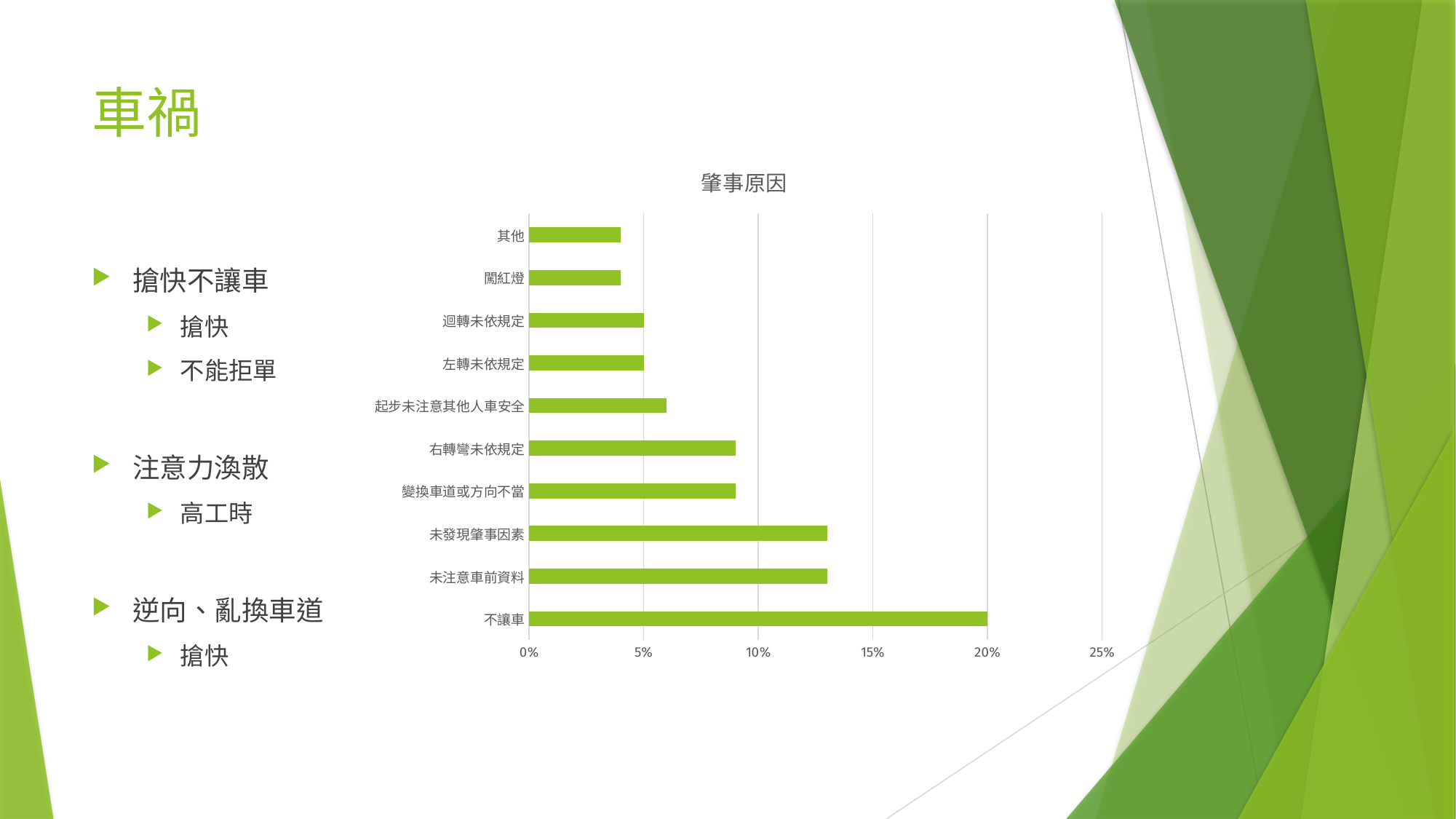

# 車禍

### Chart: 肇事原因

| Category |  |
|---|---|
| 不讓車 | 0.2 |
| 未注意車前資料 | 0.13 |
| 未發現肇事因素 | 0.13 |
| 變換車道或方向不當 | 0.09 |
| 右轉彎未依規定 | 0.09 |
| 起步未注意其他人車安全 | 0.06 |
| 左轉未依規定 | 0.05 |
| 迴轉未依規定 | 0.05 |
| 闖紅燈 | 0.04 |
| 其他 | 0.04 |
搶快不讓車
搶快
不能拒單

注意力渙散
高工時

逆向、亂換車道
搶快